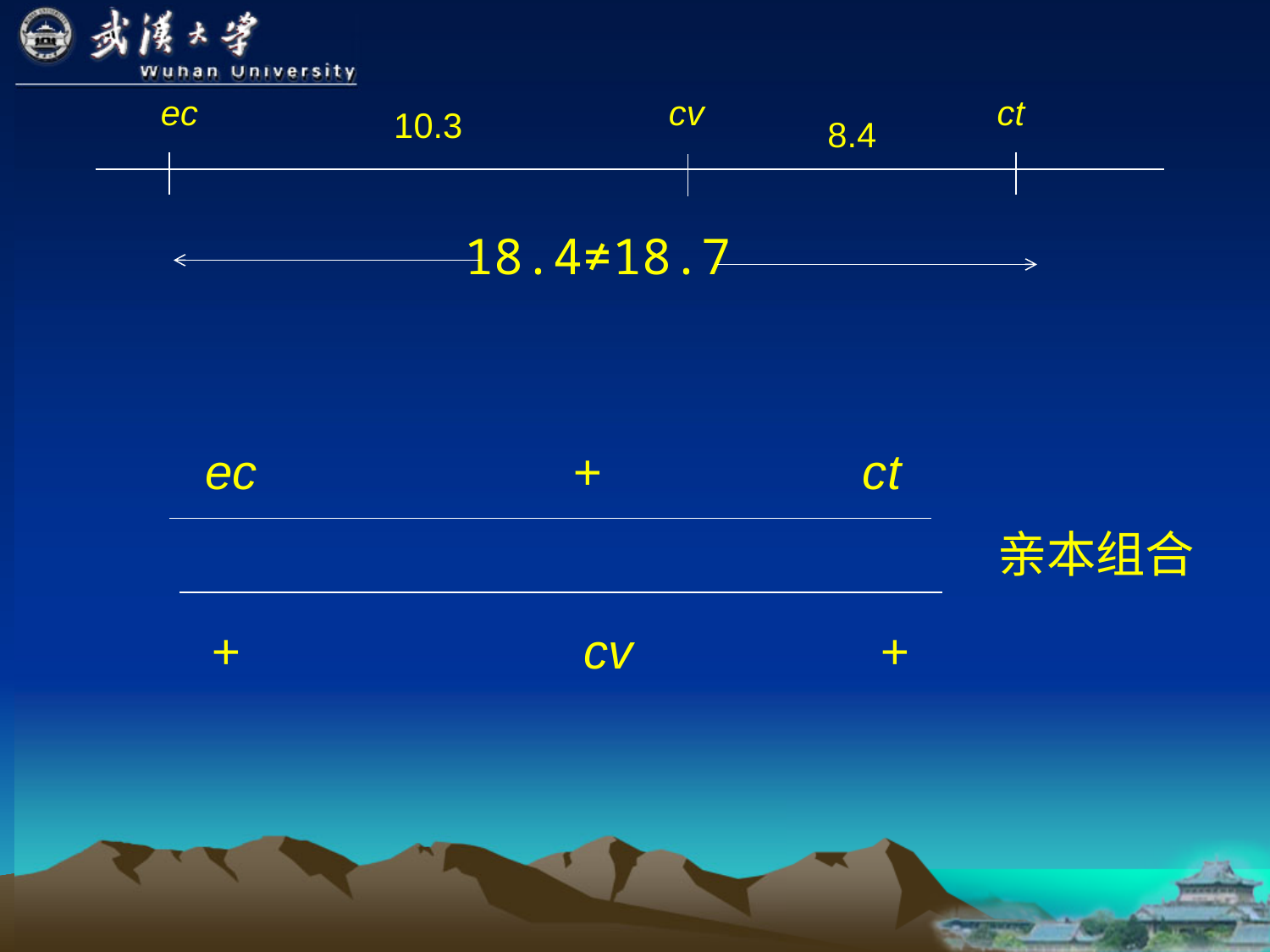

ec
cv
ct
10.3
8.4
18.4≠18.7
ec                       +                   ct
+                         cv                  +
亲本组合